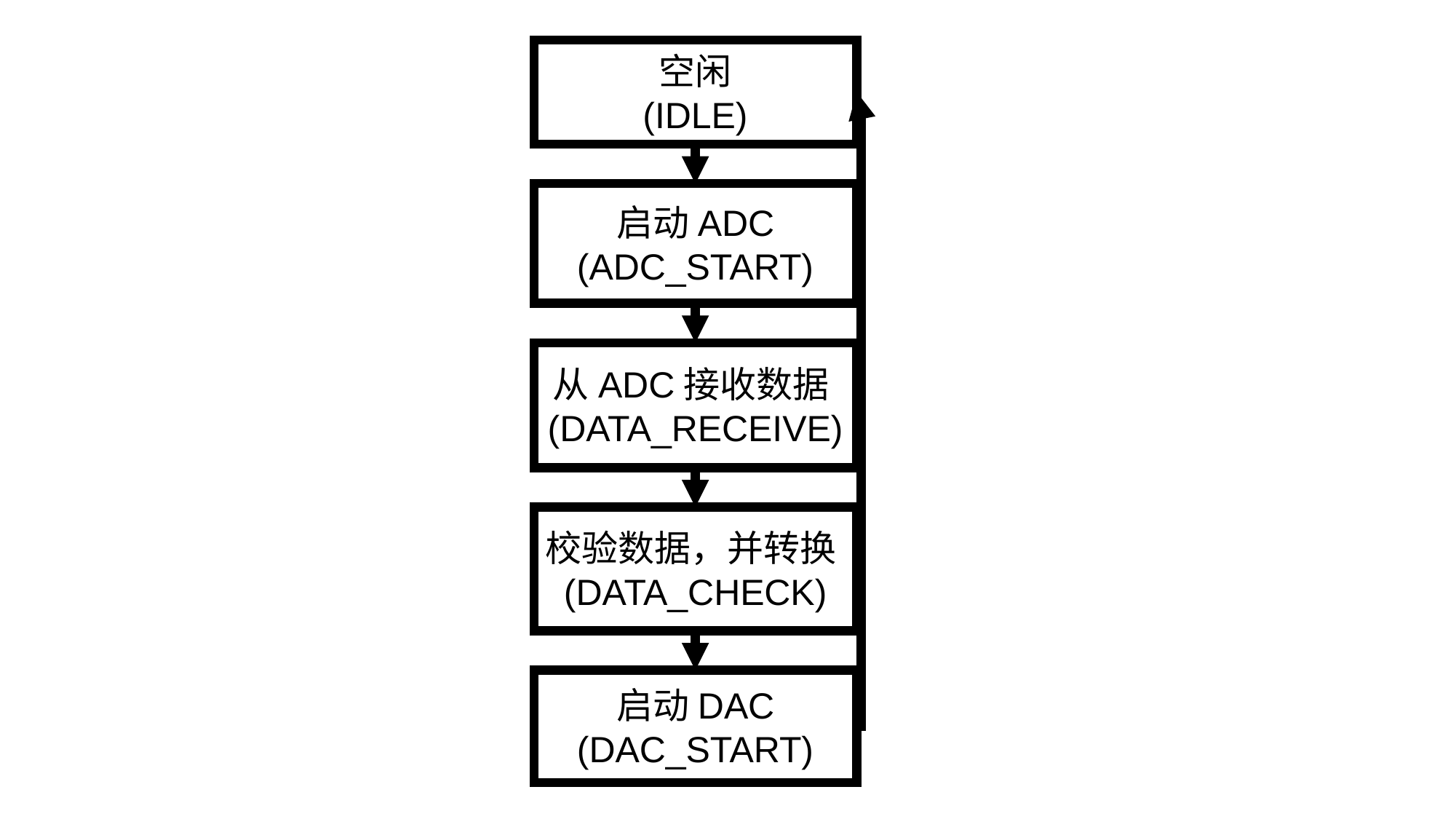

空闲
(IDLE)
启动ADC (ADC_START)
从ADC接收数据(DATA_RECEIVE)
校验数据，并转换(DATA_CHECK)
启动DAC
(DAC_START)